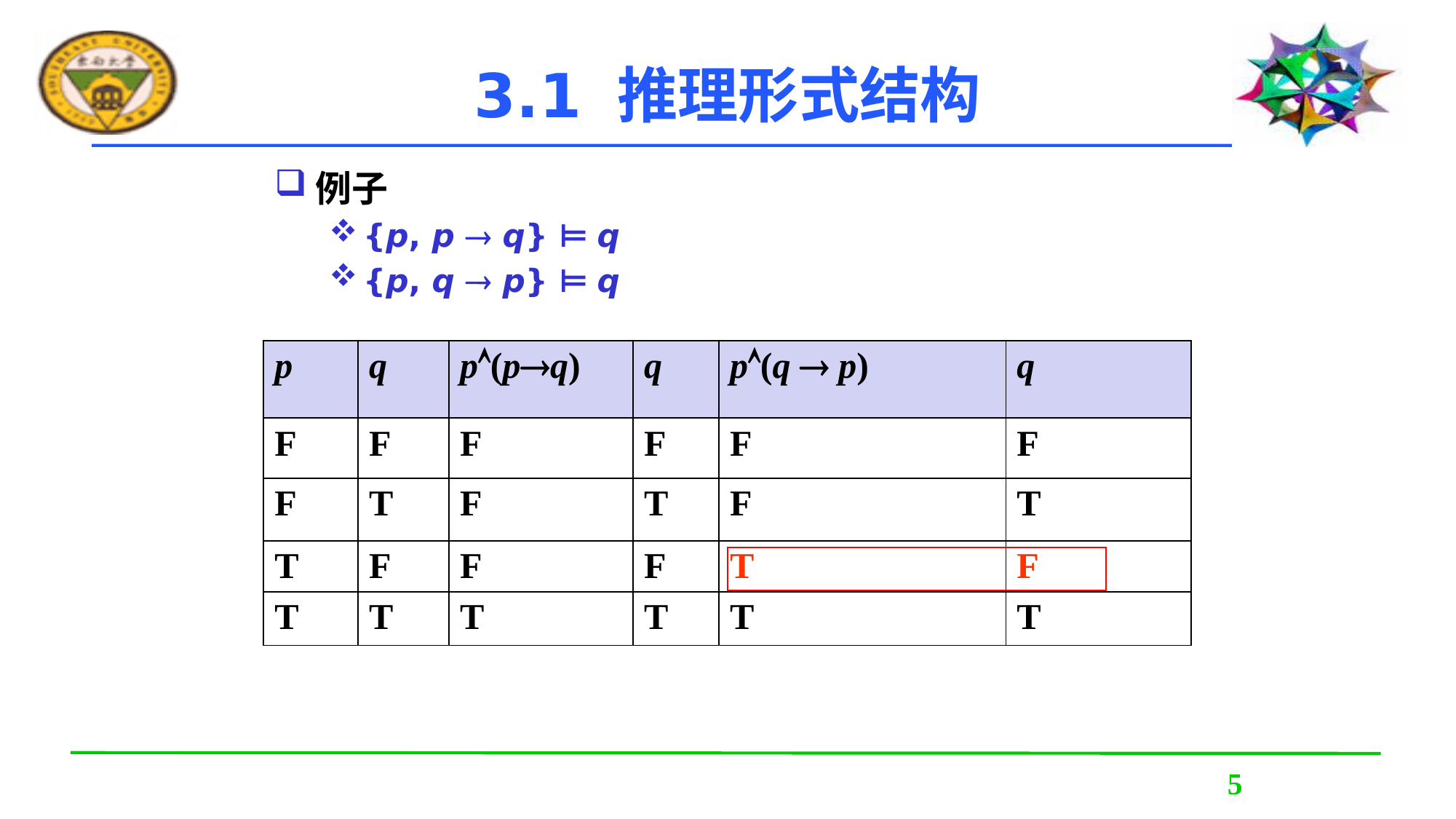

3.1 推理形式结构
例子
{p, p → q} ⊨ q
{p, q → p} ⊨ q

| p | q | p∧(p→q) | q | p∧(q → p) | q |
| --- | --- | --- | --- | --- | --- |
| F | F | F | F | F | F |
| F | T | F | T | F | T |
| T | F | F | F | T | F |
| T | T | T | T | T | T |